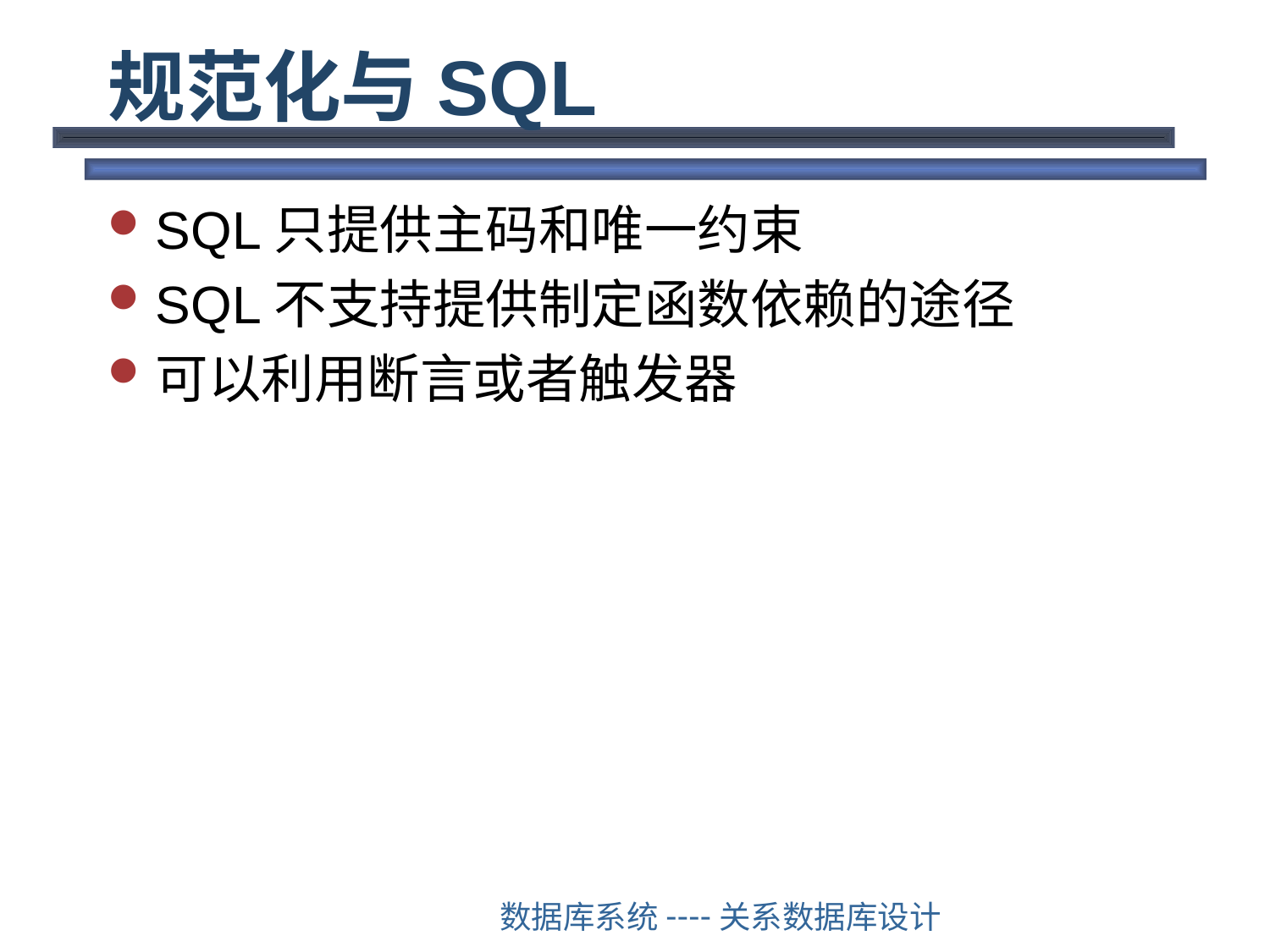

# 规范化与SQL
SQL只提供主码和唯一约束
SQL不支持提供制定函数依赖的途径
可以利用断言或者触发器
数据库系统----关系数据库设计